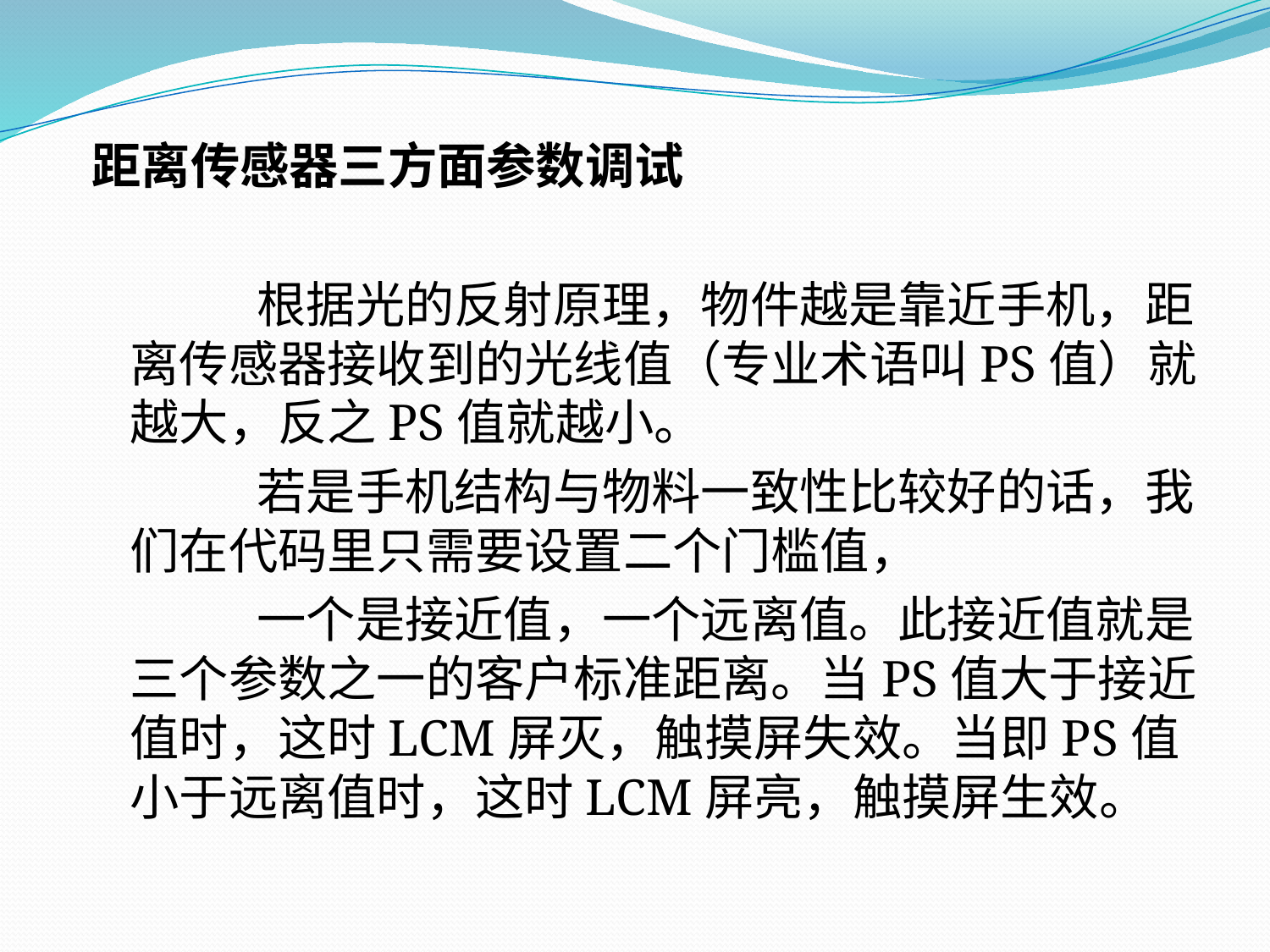

距离传感器三方面参数调试

		根据光的反射原理，物件越是靠近手机，距离传感器接收到的光线值（专业术语叫PS值）就越大，反之PS值就越小。
		若是手机结构与物料一致性比较好的话，我们在代码里只需要设置二个门槛值，
		一个是接近值，一个远离值。此接近值就是三个参数之一的客户标准距离。当PS值大于接近值时，这时LCM屏灭，触摸屏失效。当即PS值小于远离值时，这时LCM屏亮，触摸屏生效。